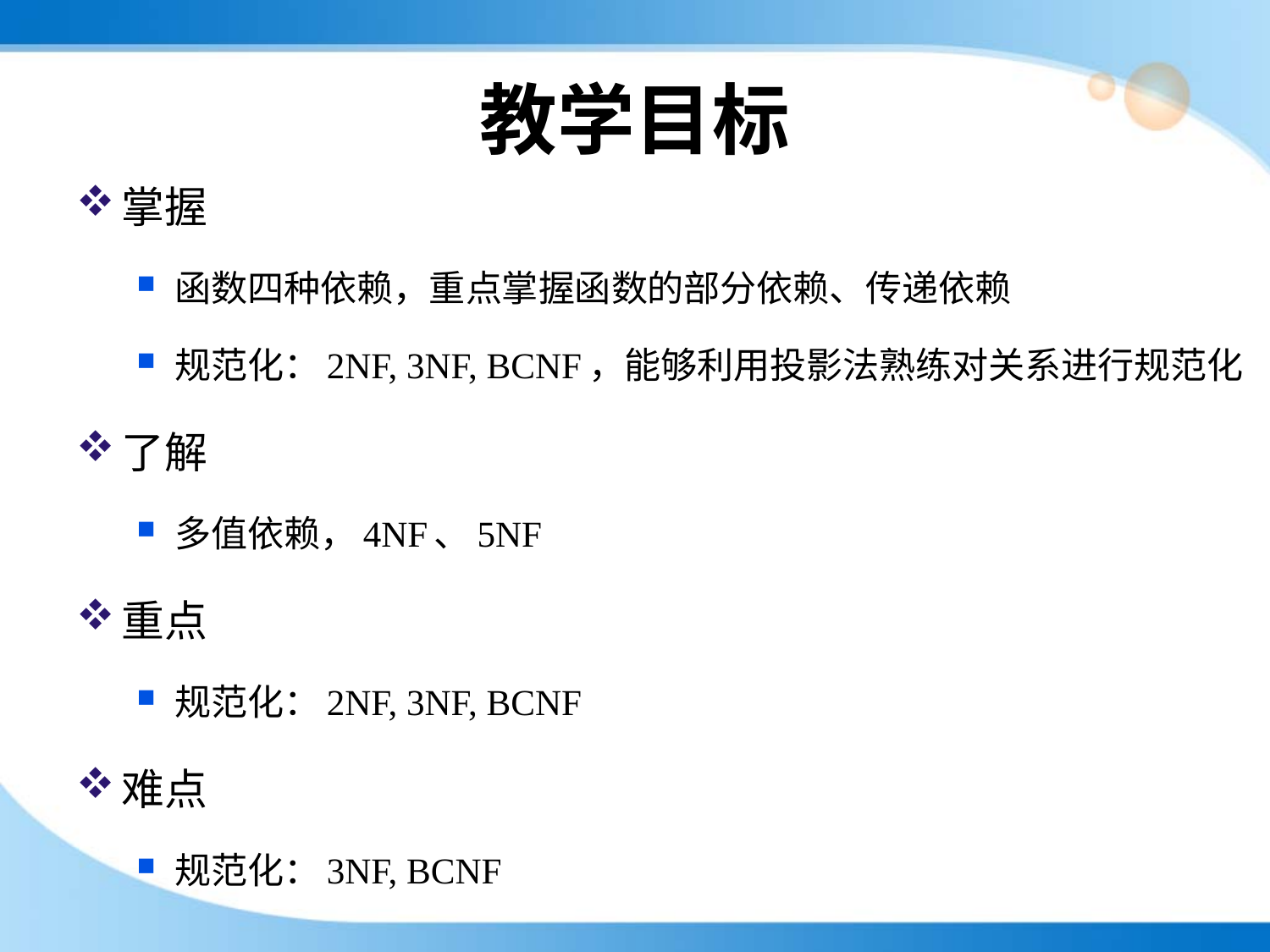

# 教学目标
掌握
函数四种依赖，重点掌握函数的部分依赖、传递依赖
规范化：2NF, 3NF, BCNF，能够利用投影法熟练对关系进行规范化
了解
多值依赖，4NF、5NF
重点
规范化：2NF, 3NF, BCNF
难点
规范化：3NF, BCNF